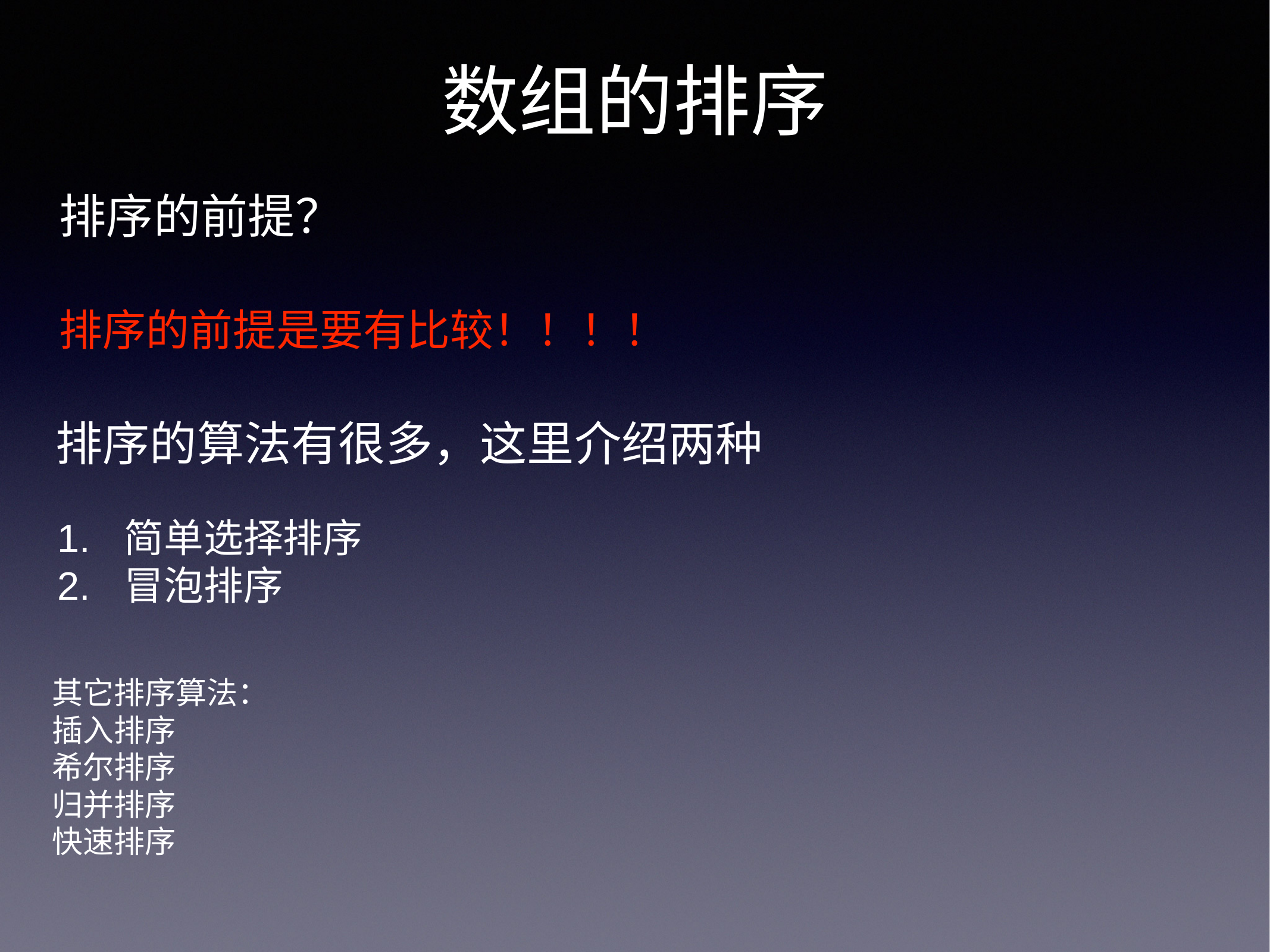

# 数组的排序
排序的前提？
排序的前提是要有比较！！！！
排序的算法有很多，这里介绍两种
简单选择排序
冒泡排序
其它排序算法：
插入排序
希尔排序
归并排序
快速排序